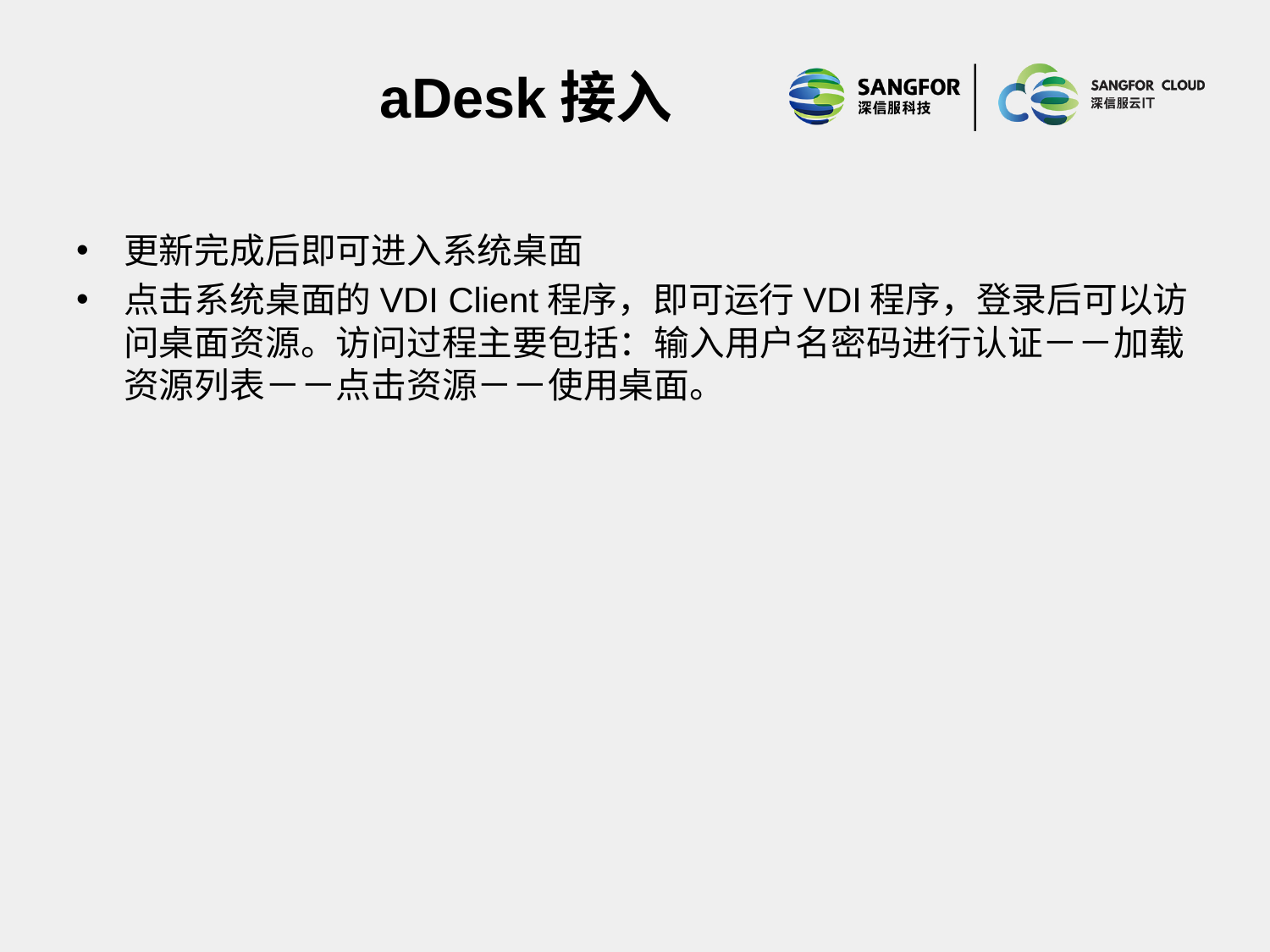

# aDesk接入
更新完成后即可进入系统桌面
点击系统桌面的VDI Client程序，即可运行VDI程序，登录后可以访问桌面资源。访问过程主要包括：输入用户名密码进行认证－－加载资源列表－－点击资源－－使用桌面。